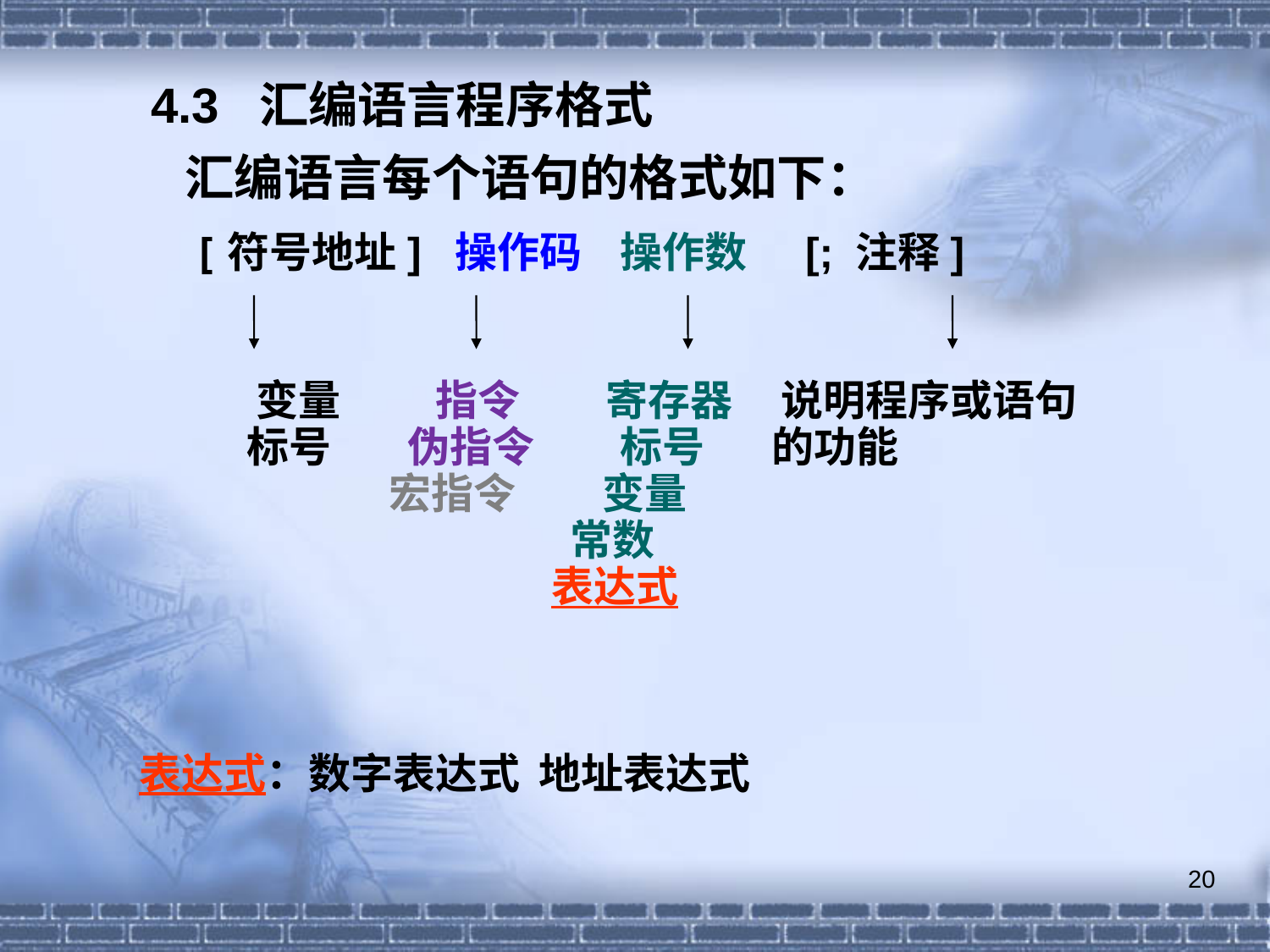

4.3  汇编语言程序格式
  汇编语言每个语句的格式如下：
   [符号地址]  操作码    操作数     [; 注释]

        变量          指令         寄存器     说明程序或语句
       标号        伪指令         标号       的功能
                      宏指令         变量
                                         常数
                                       表达式
表达式：数字表达式  地址表达式
20